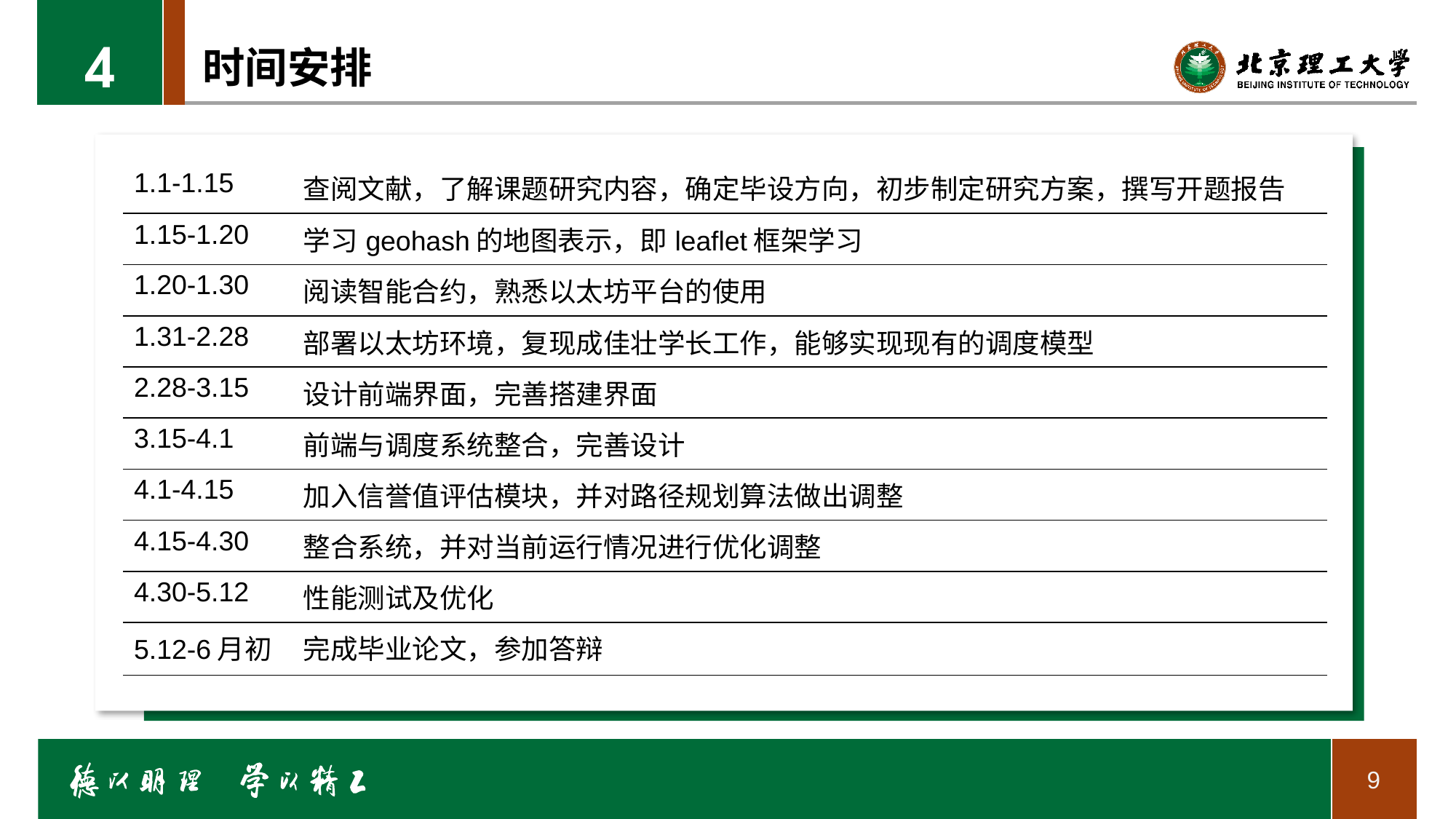

4
# 时间安排

| 1.1-1.15 | 查阅文献，了解课题研究内容，确定毕设方向，初步制定研究方案，撰写开题报告 |
| --- | --- |
| 1.15-1.20 | 学习geohash的地图表示，即leaflet框架学习 |
| 1.20-1.30 | 阅读智能合约，熟悉以太坊平台的使用 |
| 1.31-2.28 | 部署以太坊环境，复现成佳壮学长工作，能够实现现有的调度模型 |
| 2.28-3.15 | 设计前端界面，完善搭建界面 |
| 3.15-4.1 | 前端与调度系统整合，完善设计 |
| 4.1-4.15 | 加入信誉值评估模块，并对路径规划算法做出调整 |
| 4.15-4.30 | 整合系统，并对当前运行情况进行优化调整 |
| 4.30-5.12 | 性能测试及优化 |
| 5.12-6月初 | 完成毕业论文，参加答辩 |